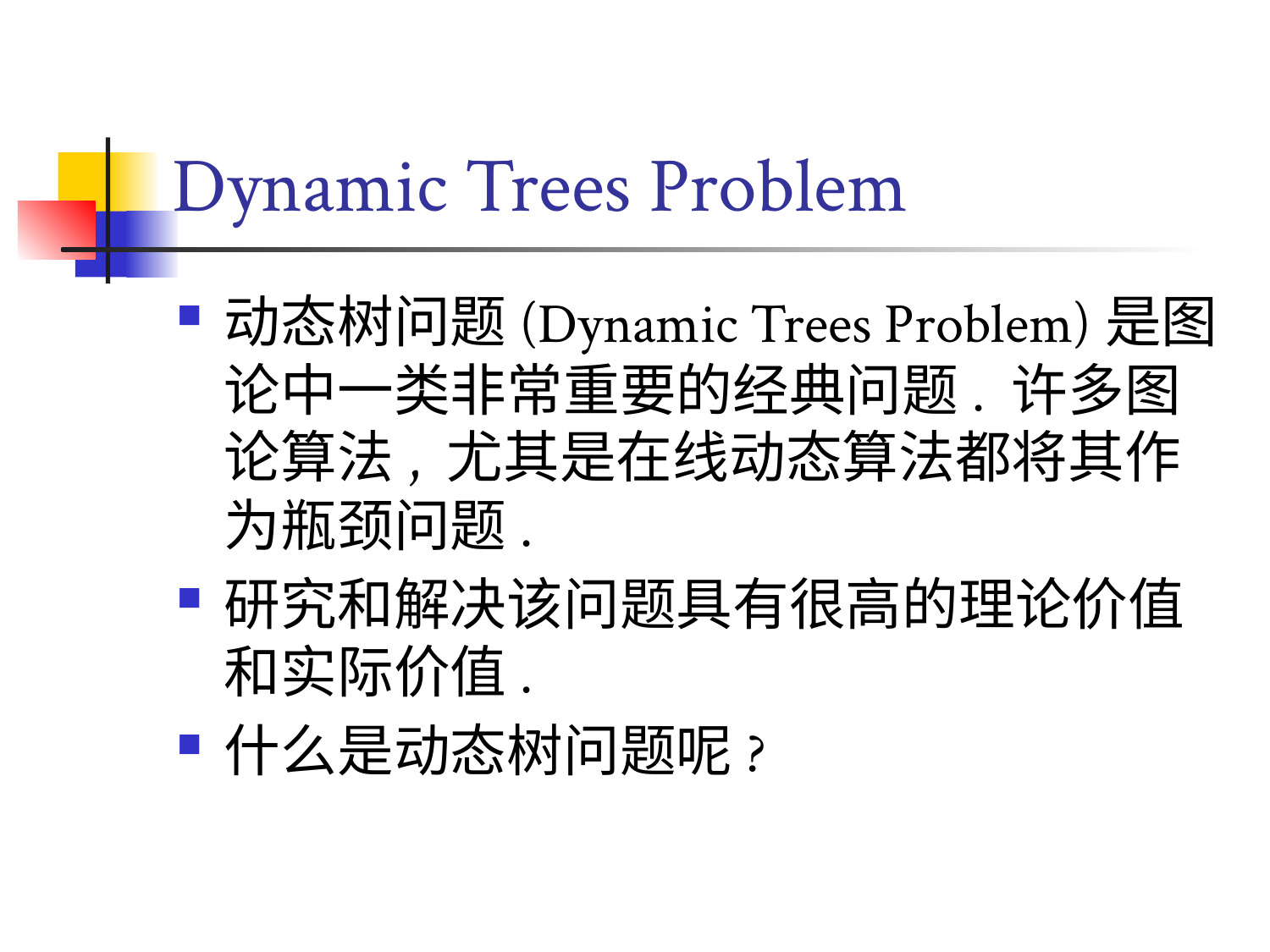

# Dynamic Trees Problem
动态树问题(Dynamic Trees Problem)是图论中一类非常重要的经典问题. 许多图论算法, 尤其是在线动态算法都将其作为瓶颈问题.
研究和解决该问题具有很高的理论价值和实际价值.
什么是动态树问题呢?